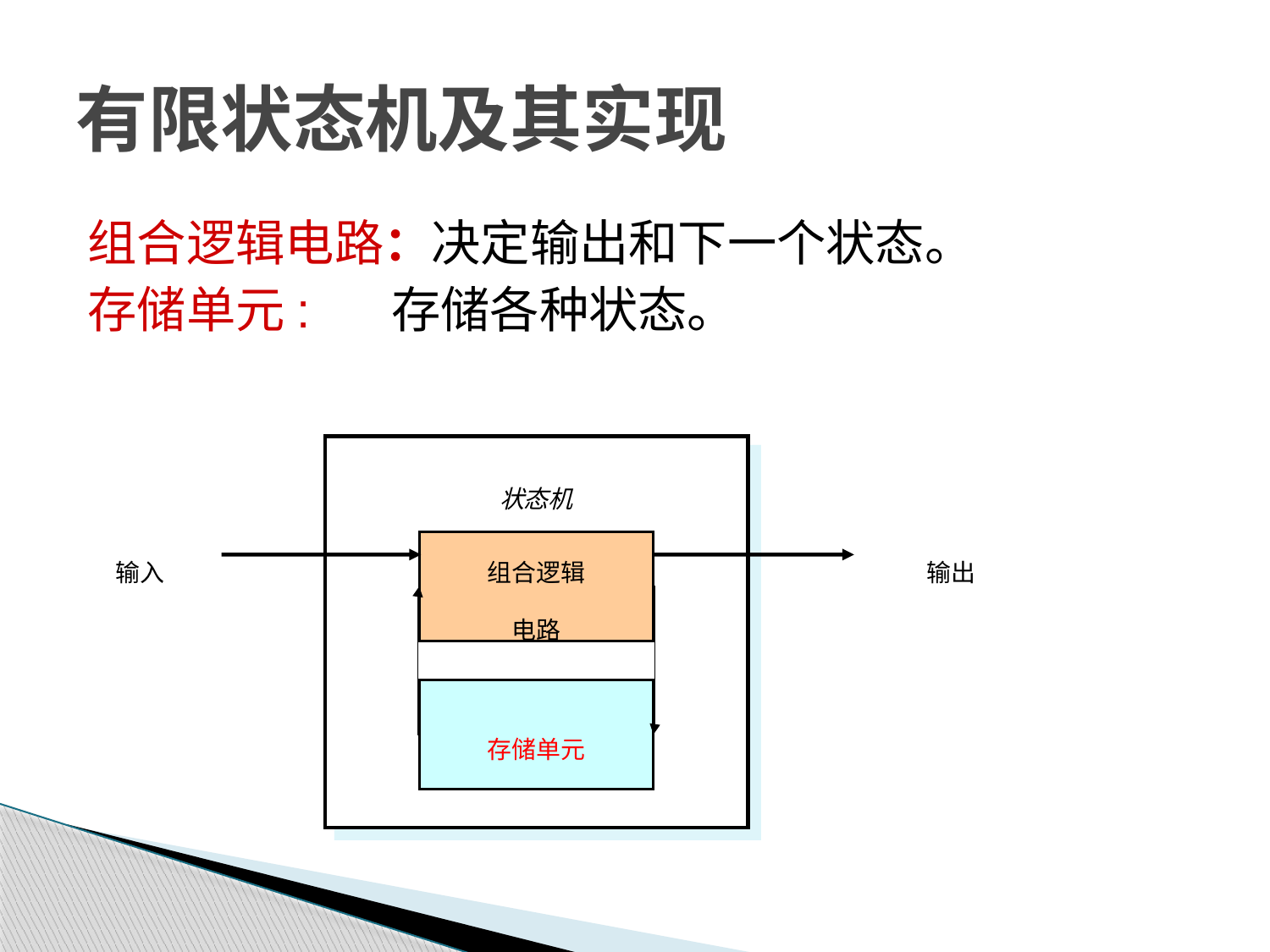

# 有限状态机及其实现
组合逻辑电路：决定输出和下一个状态。
存储单元:     存储各种状态。

状态机
输入
输出
组合逻辑
电路

存储单元